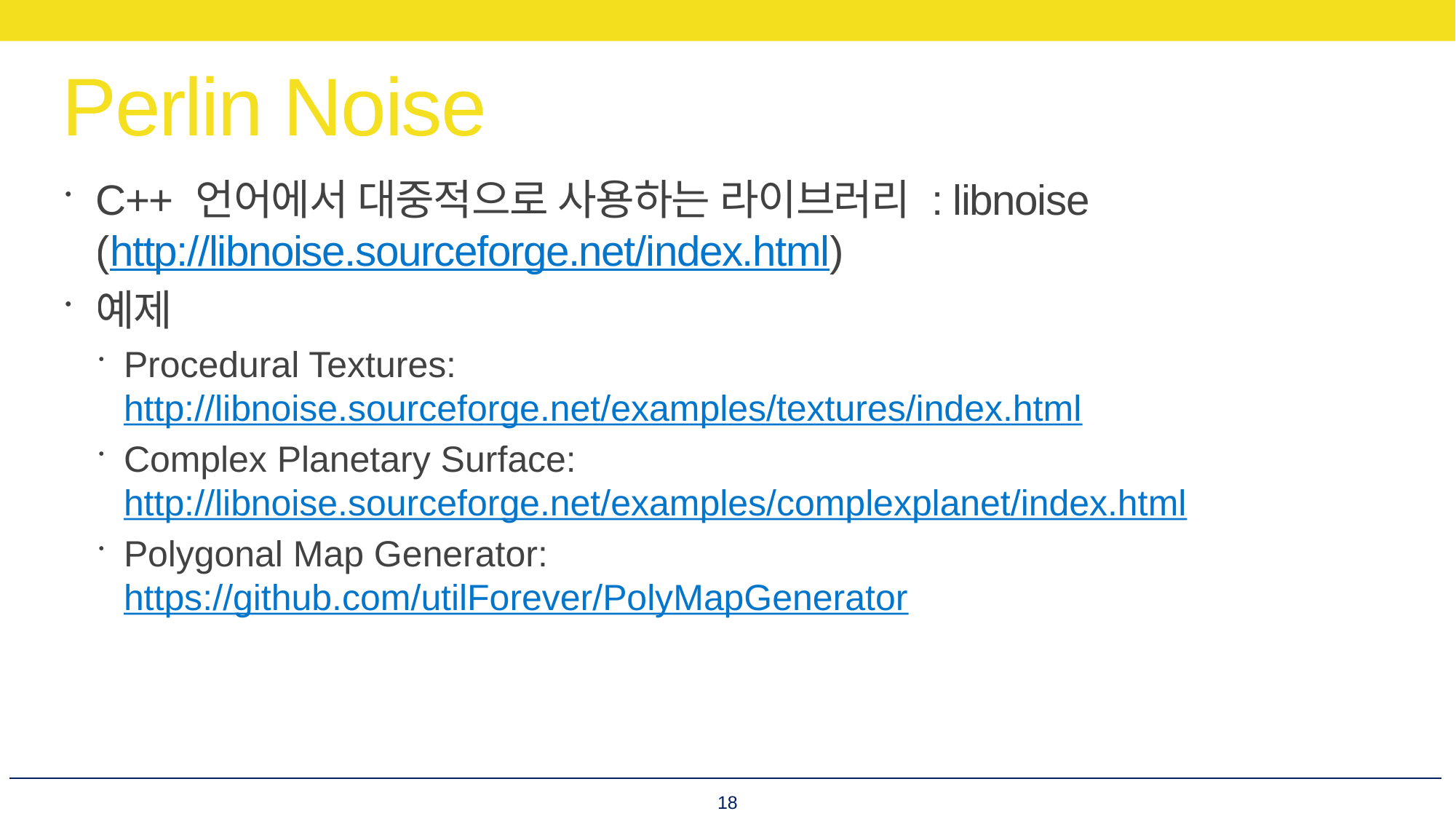

# Perlin Noise
C++ 언어에서 대중적으로 사용하는 라이브러리 : libnoise
(http://libnoise.sourceforge.net/index.html)
예제
Procedural Textures: http://libnoise.sourceforge.net/examples/textures/index.html
Complex Planetary Surface:
http://libnoise.sourceforge.net/examples/complexplanet/index.html
Polygonal Map Generator:
https://github.com/utilForever/PolyMapGenerator

18